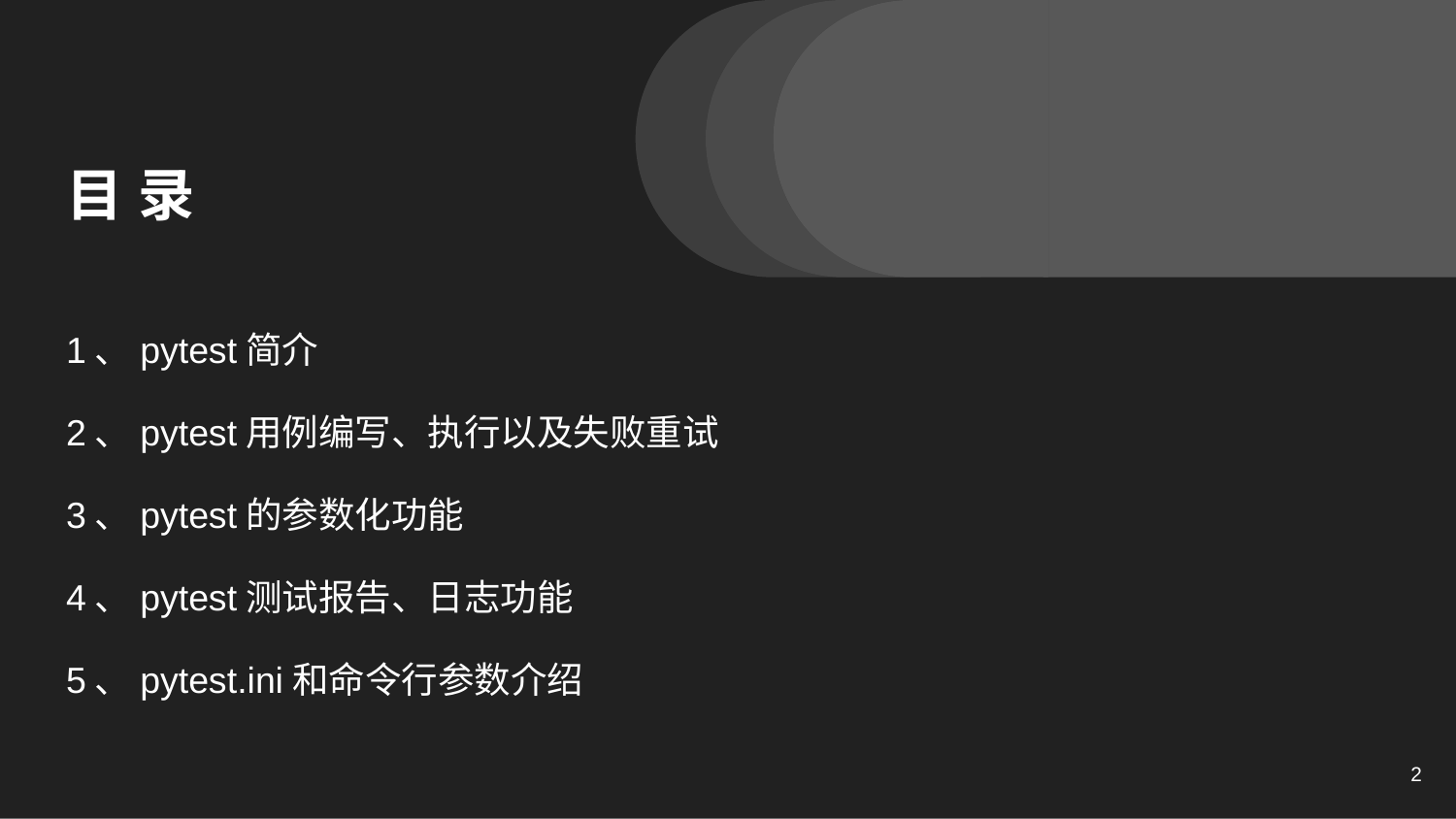

# 目 录
1、pytest简介
2、pytest用例编写、执行以及失败重试
3、pytest的参数化功能
4、pytest测试报告、日志功能
5、pytest.ini和命令行参数介绍
2